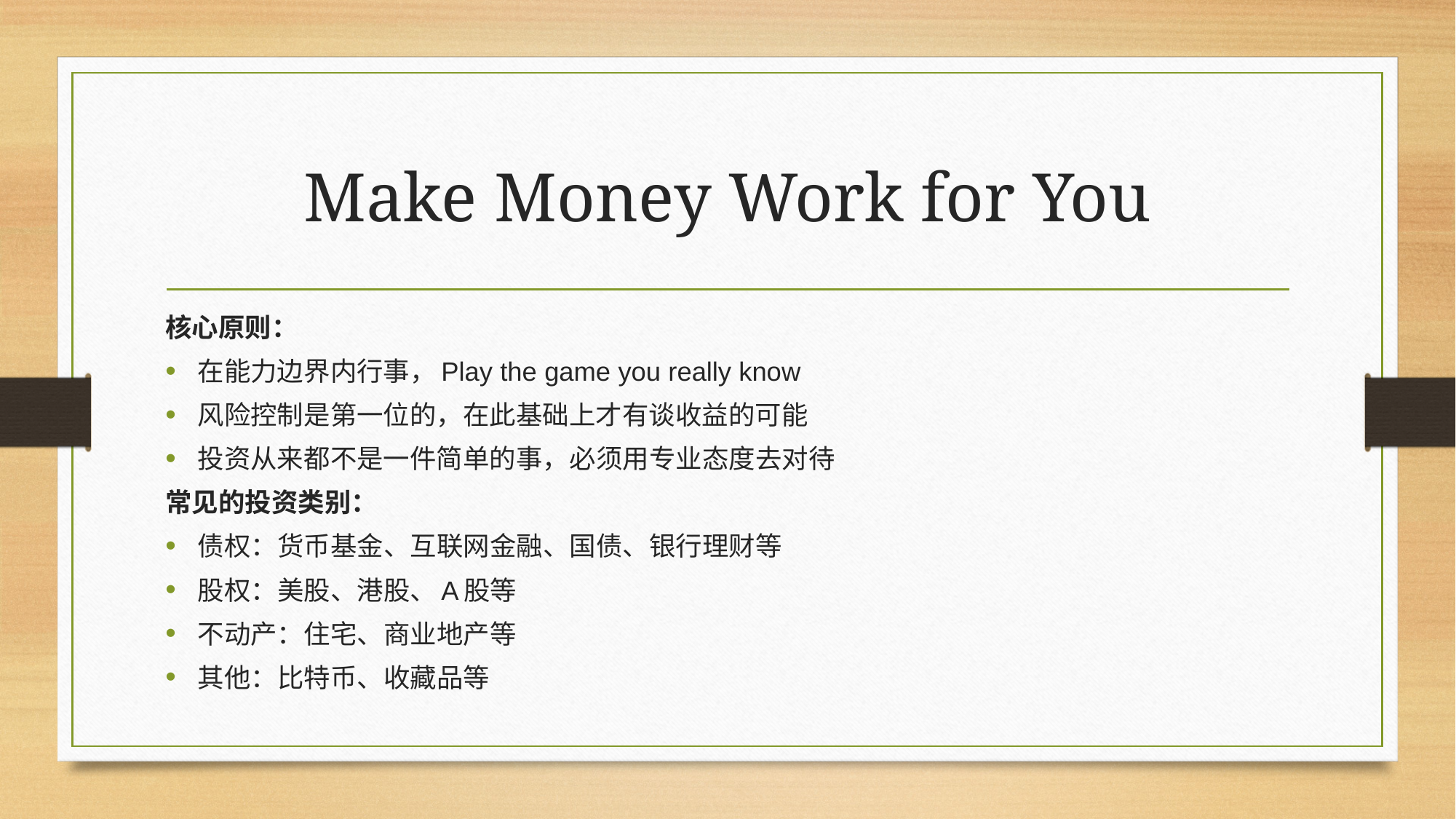

# Make Money Work for You
核心原则：
在能力边界内行事，Play the game you really know
风险控制是第一位的，在此基础上才有谈收益的可能
投资从来都不是一件简单的事，必须用专业态度去对待
常见的投资类别：
债权：货币基金、互联网金融、国债、银行理财等
股权：美股、港股、A股等
不动产：住宅、商业地产等
其他：比特币、收藏品等